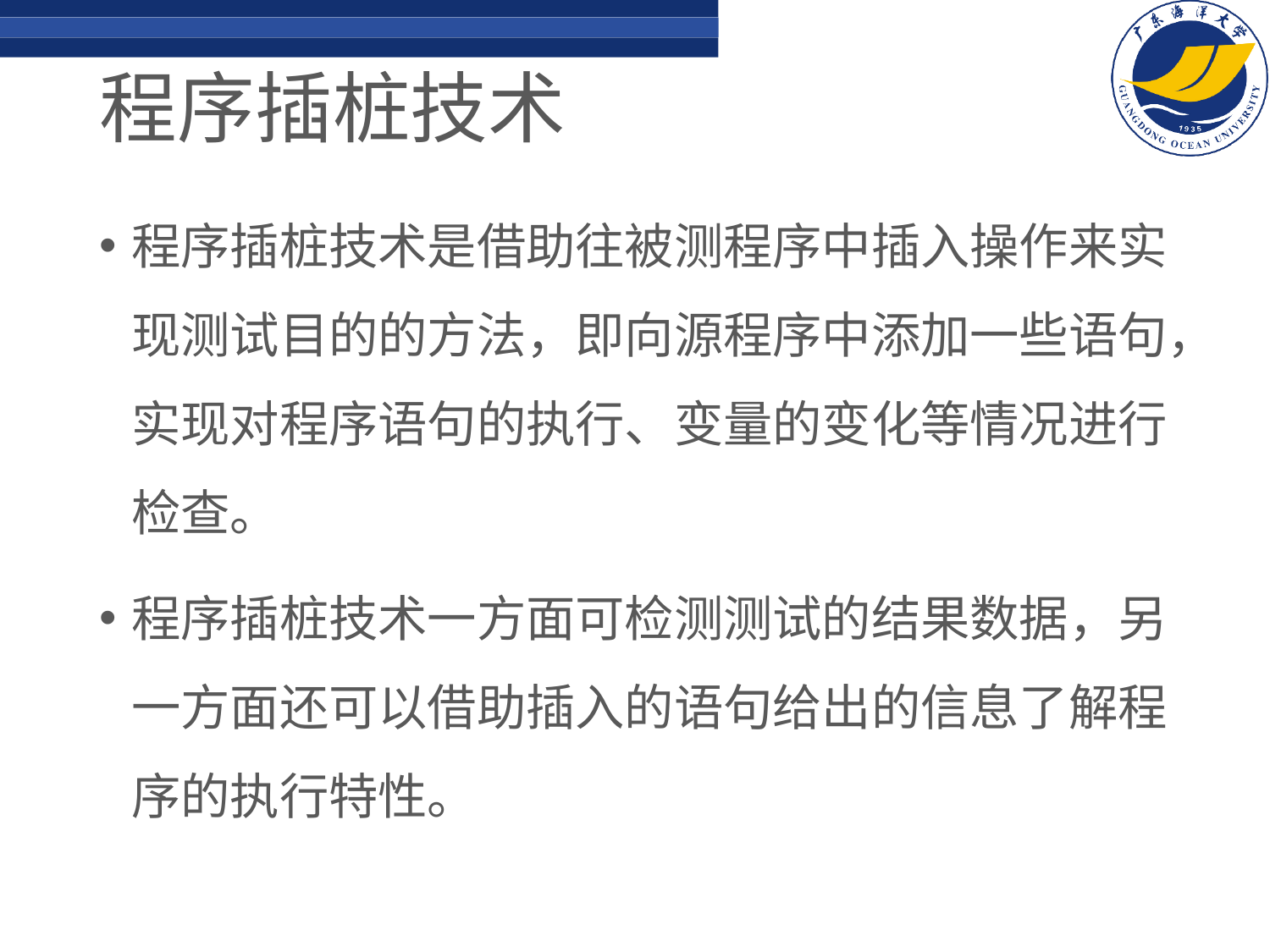

# 程序插桩技术
程序插桩技术是借助往被测程序中插入操作来实现测试目的的方法，即向源程序中添加一些语句，实现对程序语句的执行、变量的变化等情况进行检查。
程序插桩技术一方面可检测测试的结果数据，另一方面还可以借助插入的语句给出的信息了解程序的执行特性。